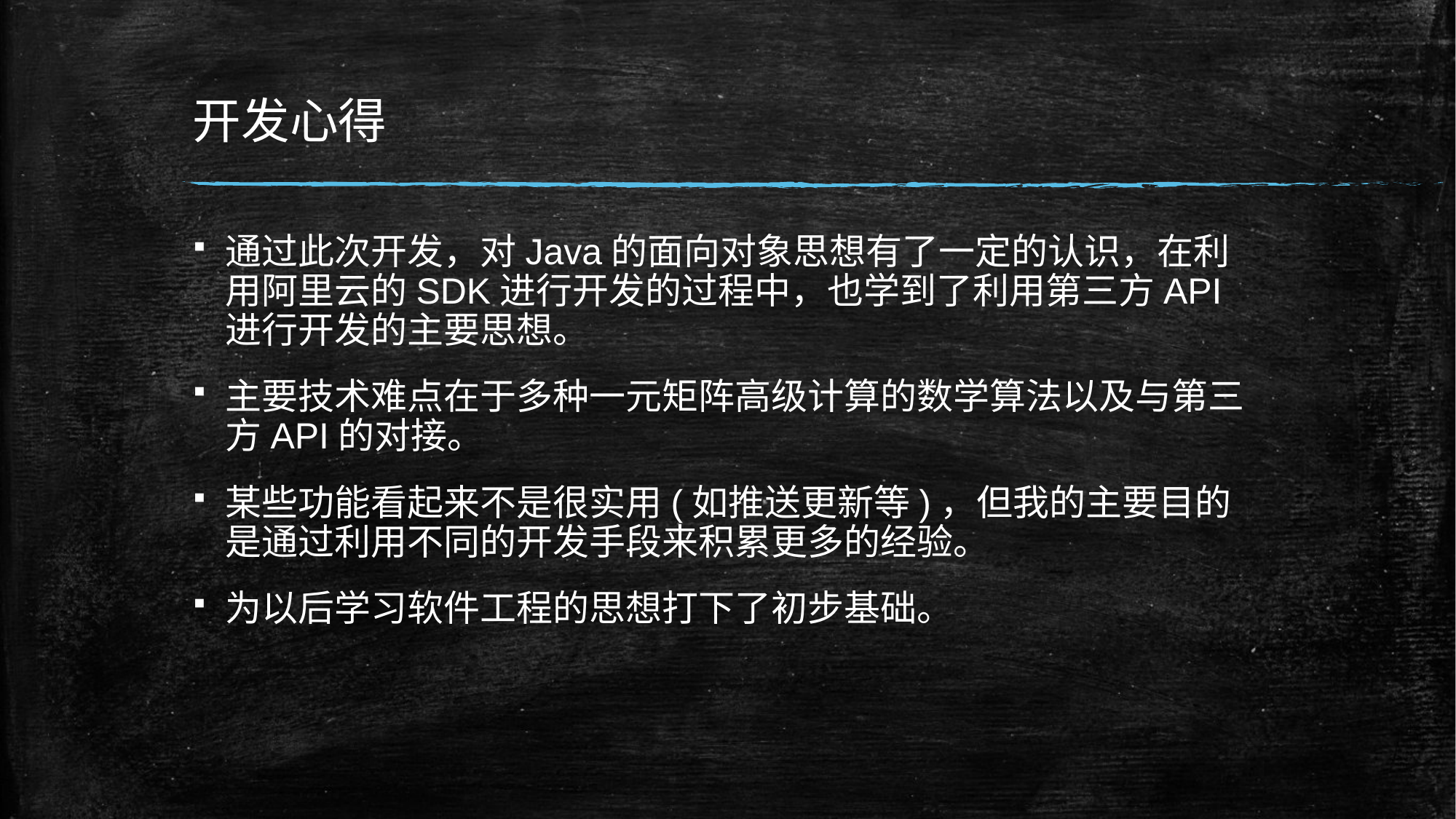

# 开发心得
通过此次开发，对Java的面向对象思想有了一定的认识，在利用阿里云的SDK进行开发的过程中，也学到了利用第三方API进行开发的主要思想。
主要技术难点在于多种一元矩阵高级计算的数学算法以及与第三方API的对接。
某些功能看起来不是很实用(如推送更新等)，但我的主要目的是通过利用不同的开发手段来积累更多的经验。
为以后学习软件工程的思想打下了初步基础。